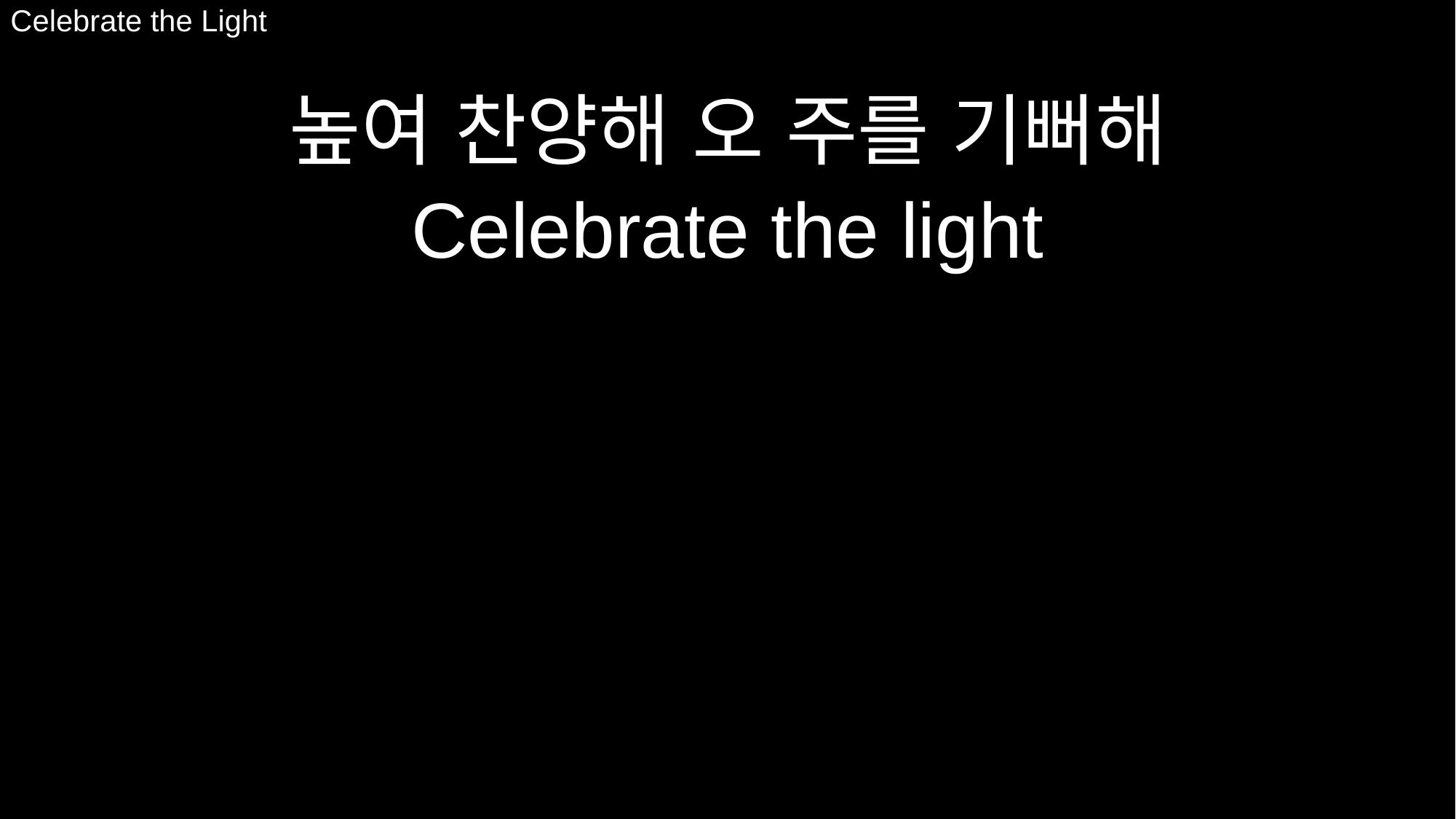

높여 찬양해 오 주를 기뻐해
Celebrate the light

# Celebrate the Light